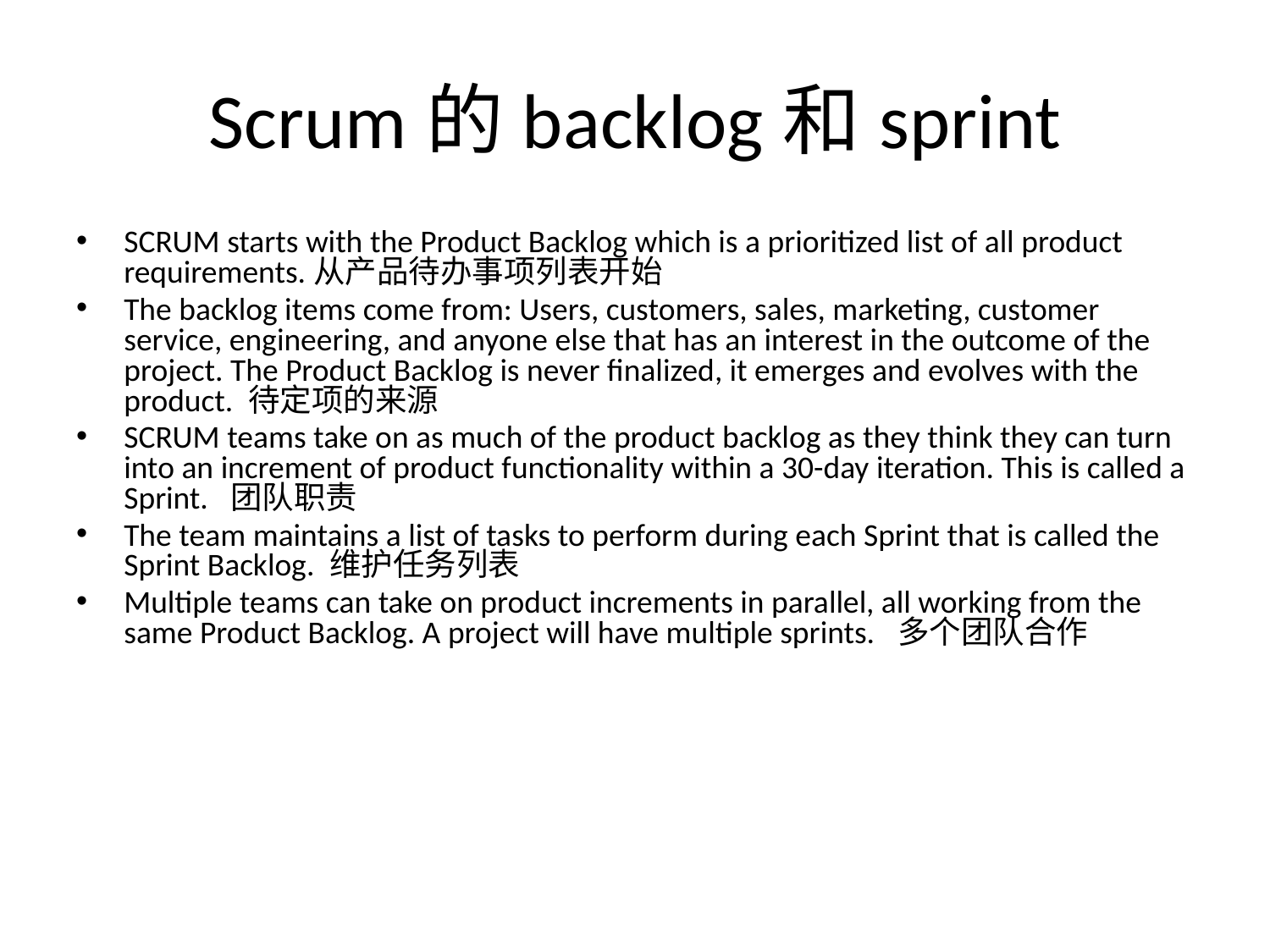

# Scrum的backlog和sprint
SCRUM starts with the Product Backlog which is a prioritized list of all product requirements.从产品待办事项列表开始
The backlog items come from: Users, customers, sales, marketing, customer service, engineering, and anyone else that has an interest in the outcome of the project. The Product Backlog is never finalized, it emerges and evolves with the product. 待定项的来源
SCRUM teams take on as much of the product backlog as they think they can turn into an increment of product functionality within a 30-day iteration. This is called a Sprint.  团队职责
The team maintains a list of tasks to perform during each Sprint that is called the Sprint Backlog. 维护任务列表
Multiple teams can take on product increments in parallel, all working from the same Product Backlog. A project will have multiple sprints.  多个团队合作